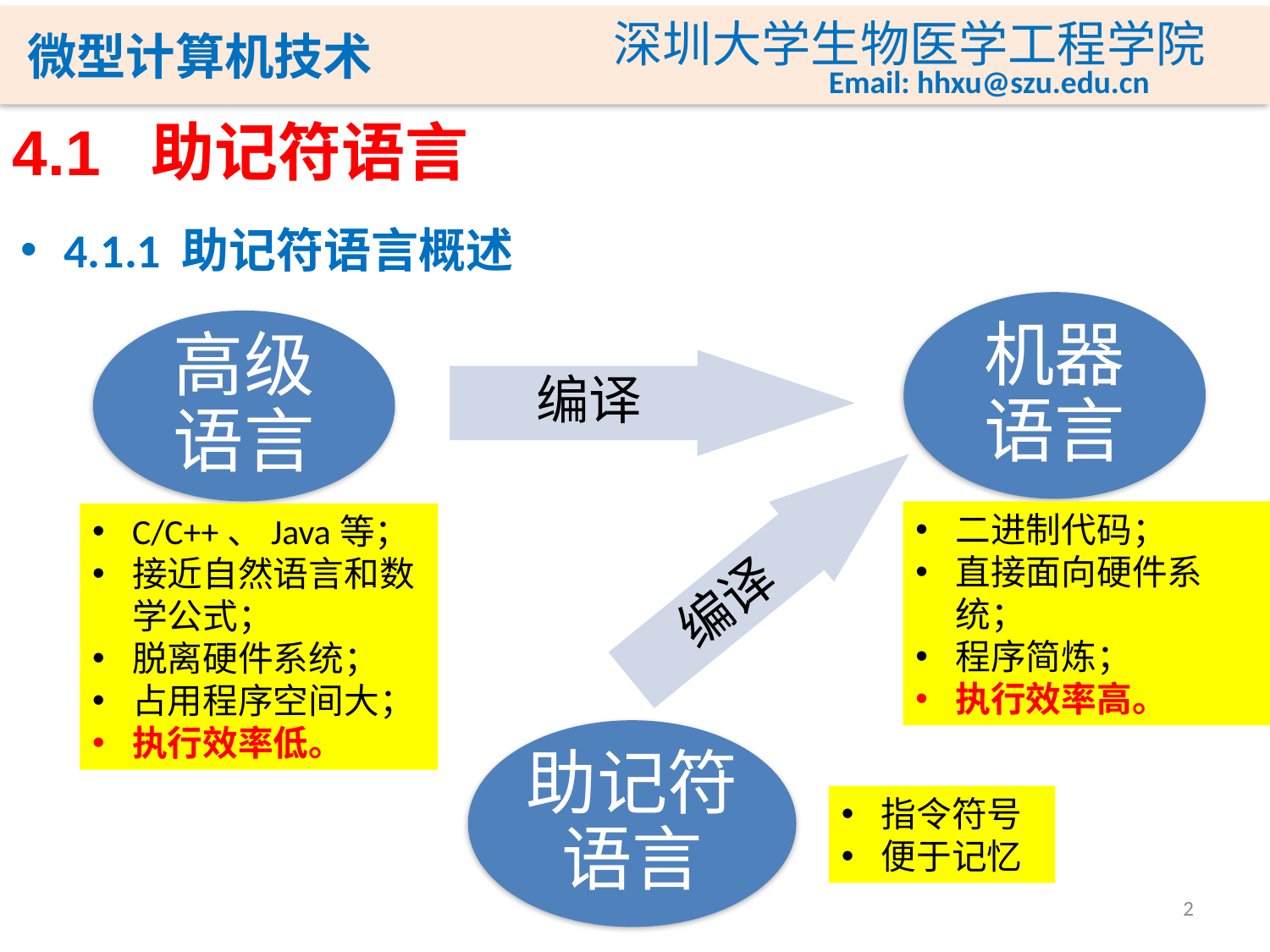

# 4.1  助记符语言
4.1.1 助记符语言概述
机器语言
高级语言

编译
二进制代码；
直接面向硬件系统；
程序简炼；
执行效率高。
C/C++、Java等；
接近自然语言和数学公式；
脱离硬件系统；
占用程序空间大；
执行效率低。

编译
助记符语言
指令符号
便于记忆
2